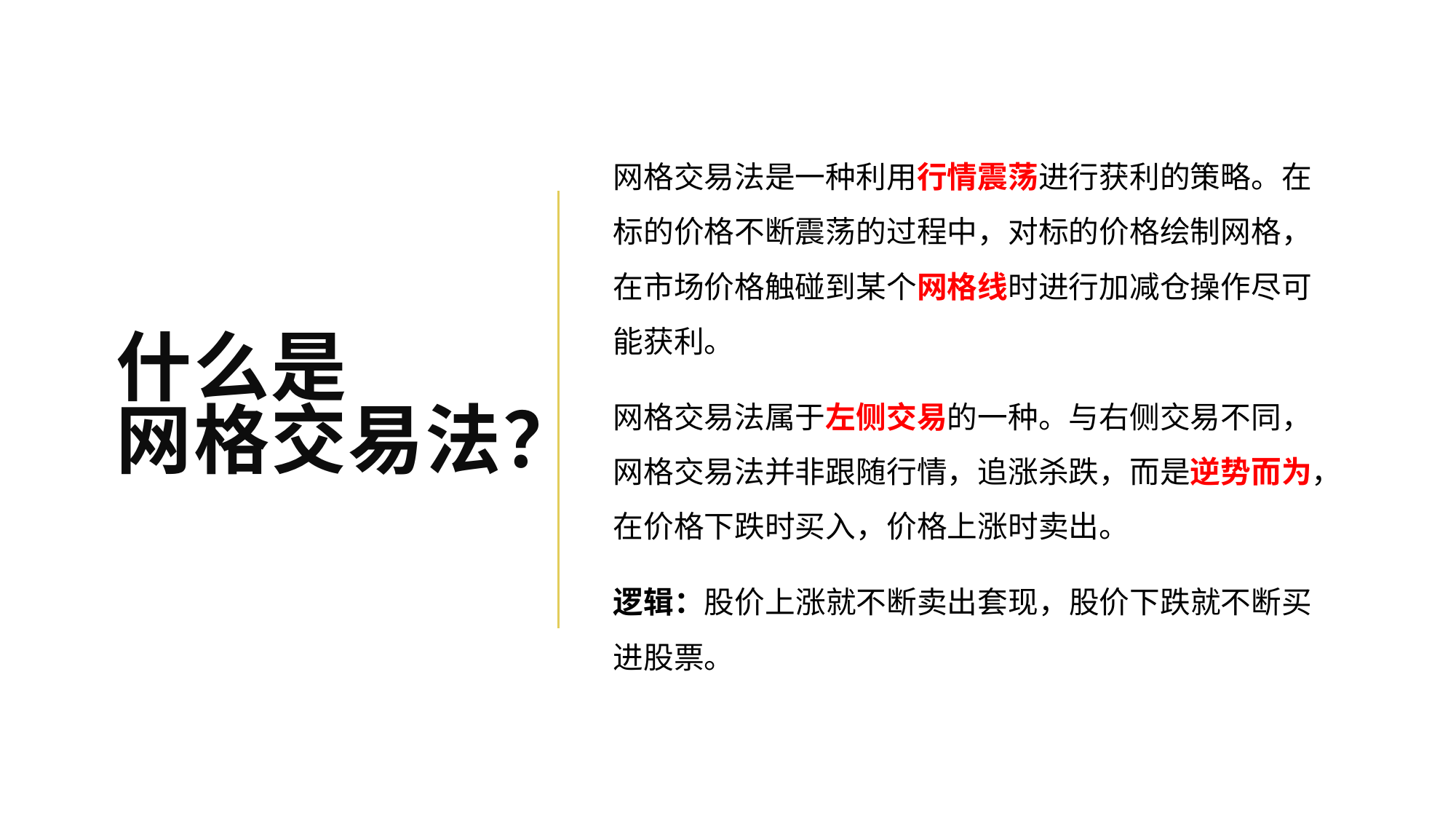

# 什么是 网格交易法？
网格交易法是一种利用行情震荡进行获利的策略。在标的价格不断震荡的过程中，对标的价格绘制网格，在市场价格触碰到某个网格线时进行加减仓操作尽可能获利。
网格交易法属于左侧交易的一种。与右侧交易不同，网格交易法并非跟随行情，追涨杀跌，而是逆势而为，在价格下跌时买入，价格上涨时卖出。
逻辑：股价上涨就不断卖出套现，股价下跌就不断买进股票。